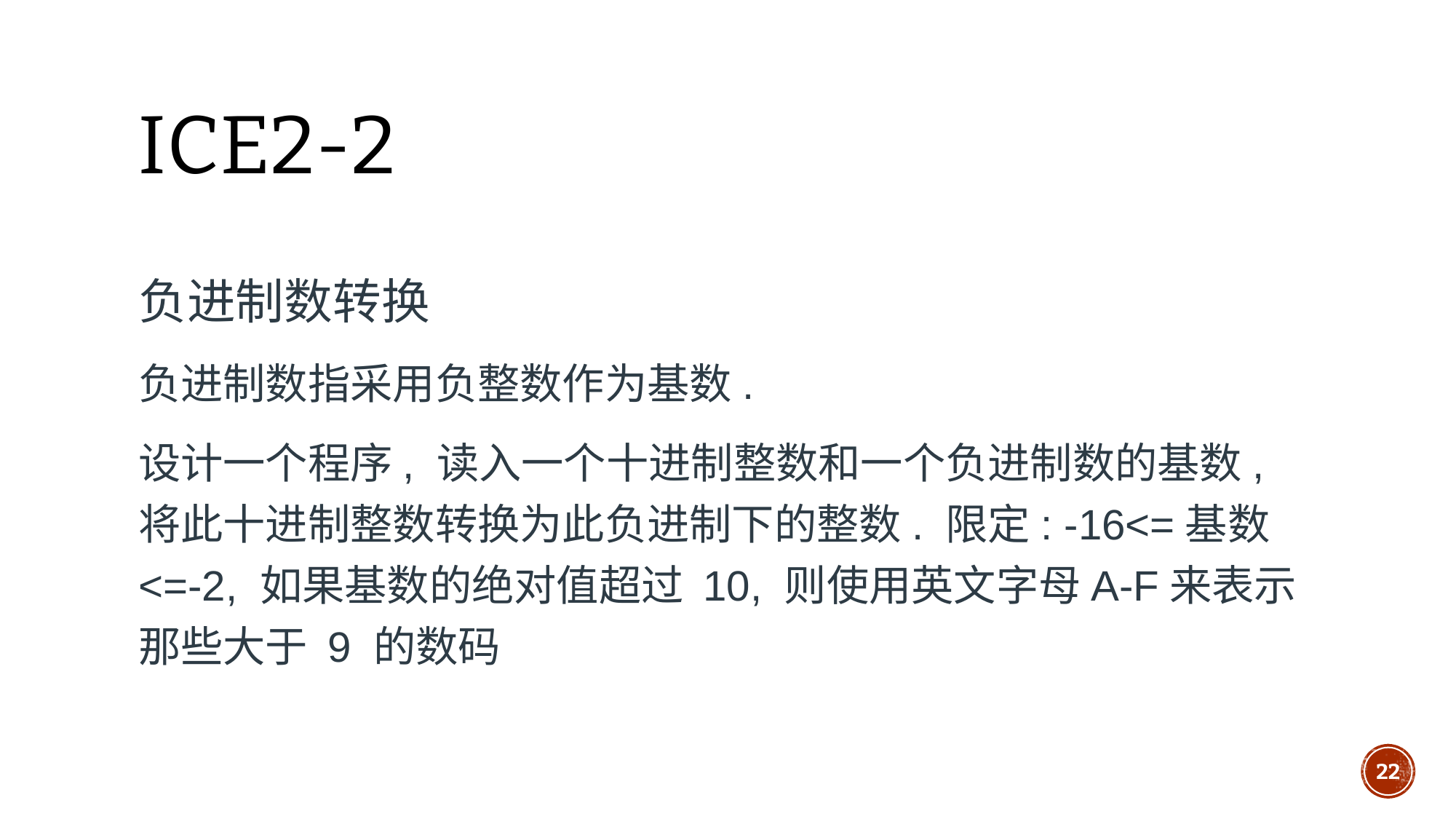

# ICE2-2
负进制数转换
负进制数指采用负整数作为基数.
设计一个程序, 读入一个十进制整数和一个负进制数的基数, 将此十进制整数转换为此负进制下的整数. 限定: -16<=基数<=-2, 如果基数的绝对值超过 10, 则使用英文字母A-F来表示那些大于 9 的数码
22